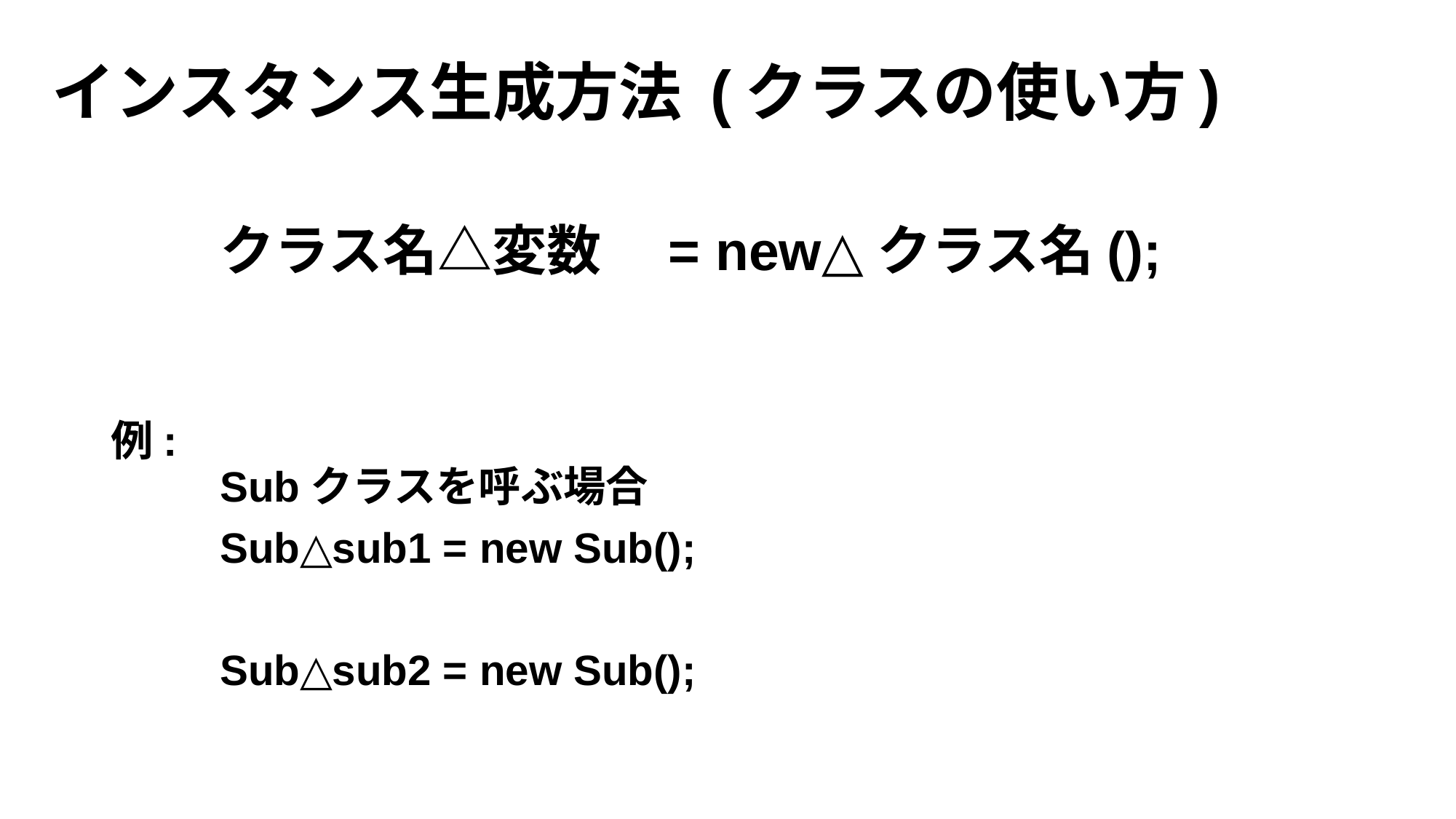

# インスタンス生成方法 (クラスの使い方)
	クラス名△変数　= new△クラス名();

例:
	Subクラスを呼ぶ場合
	Sub△sub1 = new Sub();

	Sub△sub2 = new Sub();